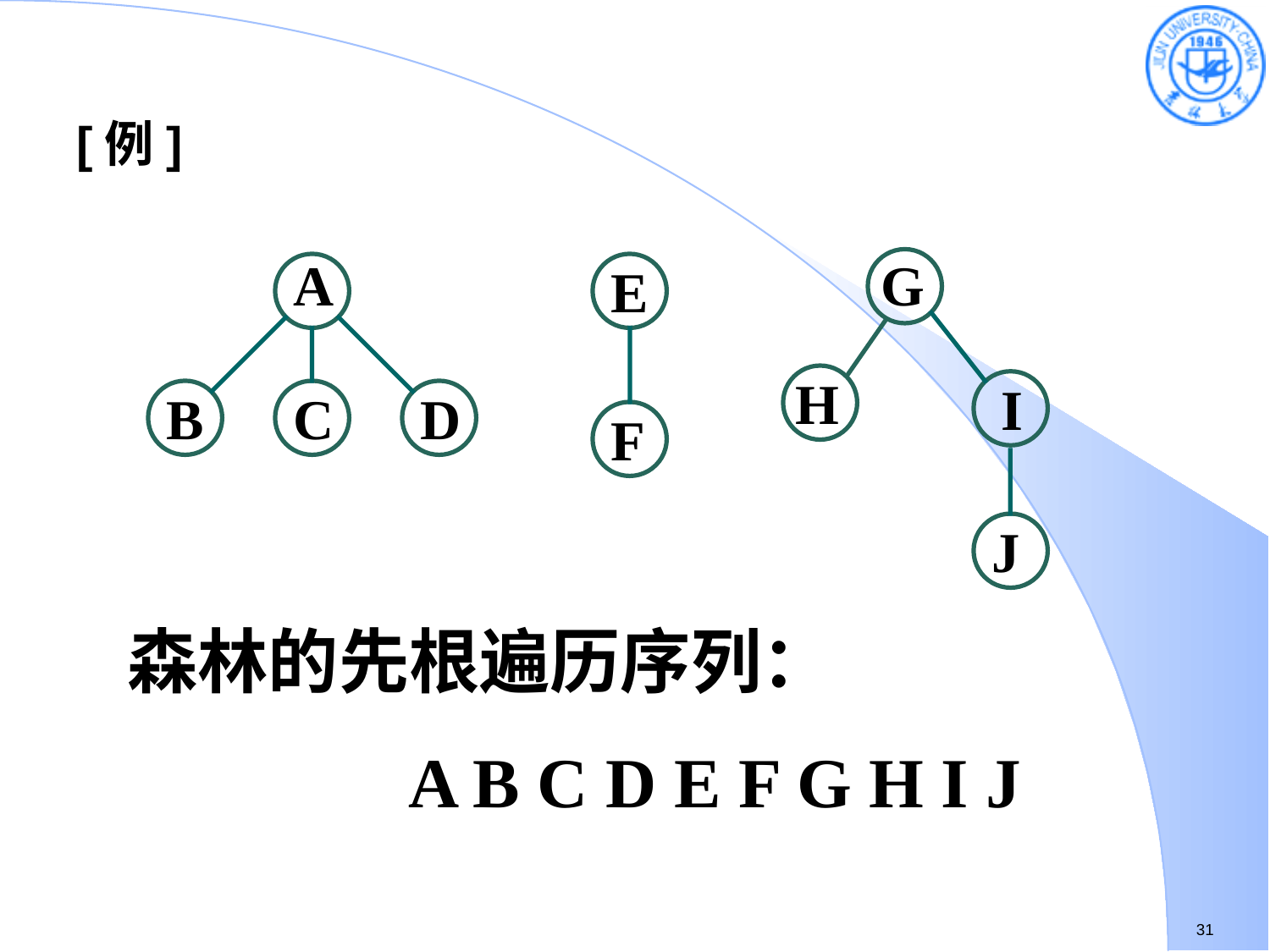

[例]

A

B

C

D

E

F

G

H
I

J

森林的先根遍历序列：
                A B C D E F G H I J